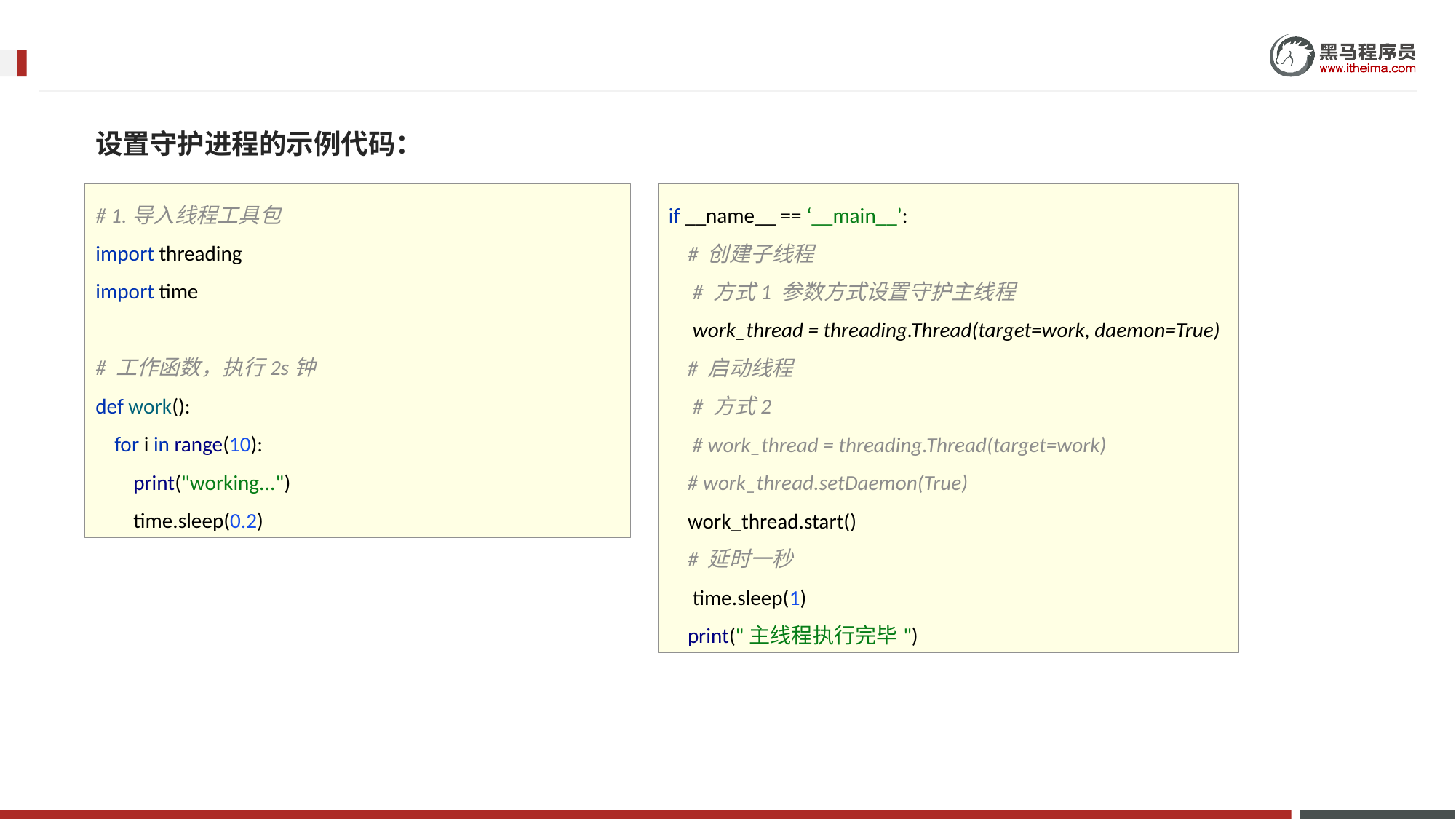

设置守护进程的示例代码：
# 1.导入线程工具包 import threading import time # 工作函数，执行2s钟 def work(): for i in range(10): print("working...") time.sleep(0.2)
if __name__ == ‘__main__’:
    # 创建子线程
    # 方式1 参数方式设置守护主线程
    work_thread = threading.Thread(target=work, daemon=True)
    # 启动线程
    # 方式2
     # work_thread = threading.Thread(target=work)
    # work_thread.setDaemon(True)
    work_thread.start()
    # 延时一秒
    time.sleep(1)
    print("主线程执行完毕")